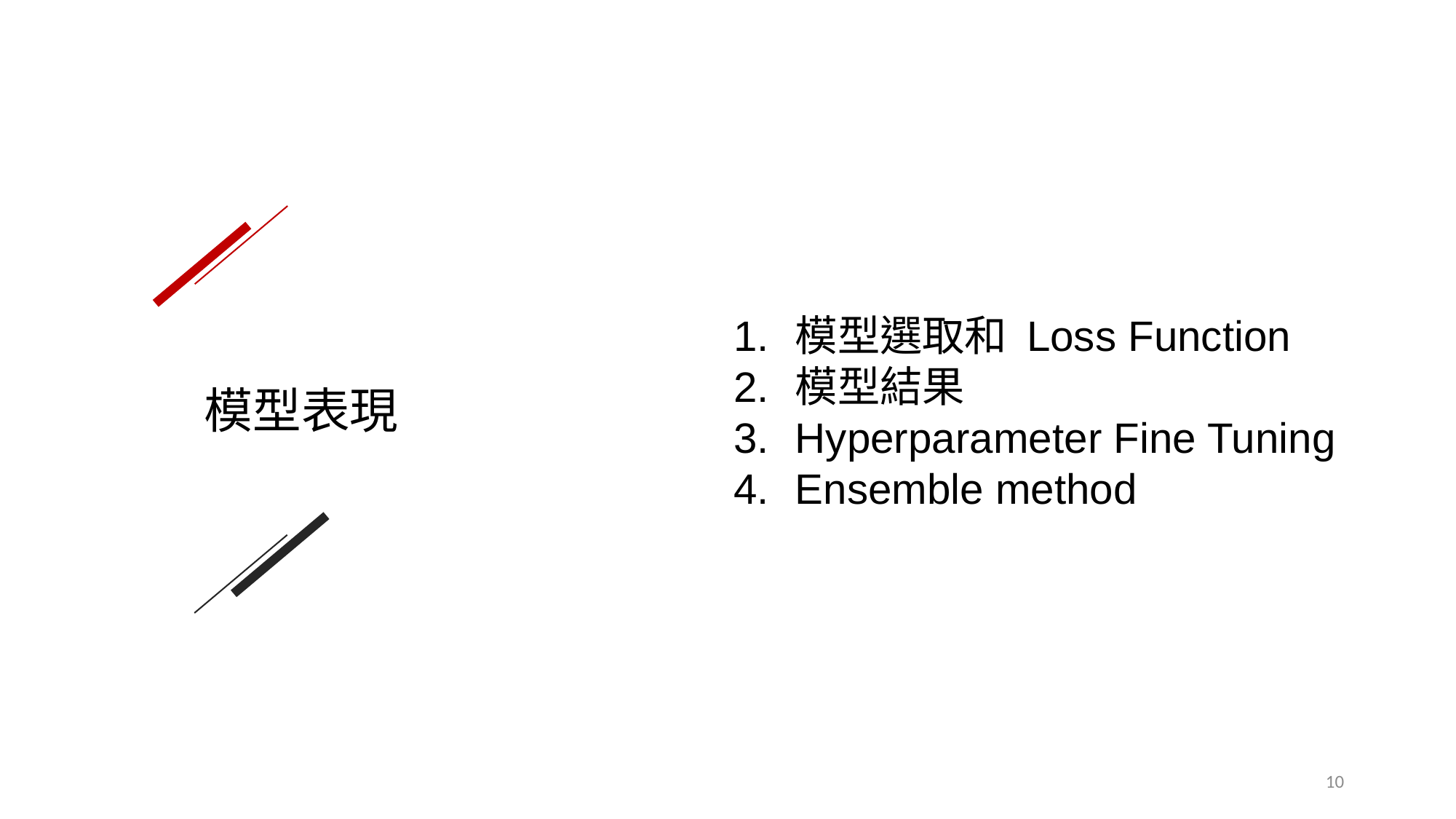

模型表現
模型選取和 Loss Function
模型結果
Hyperparameter Fine Tuning
Ensemble method
10